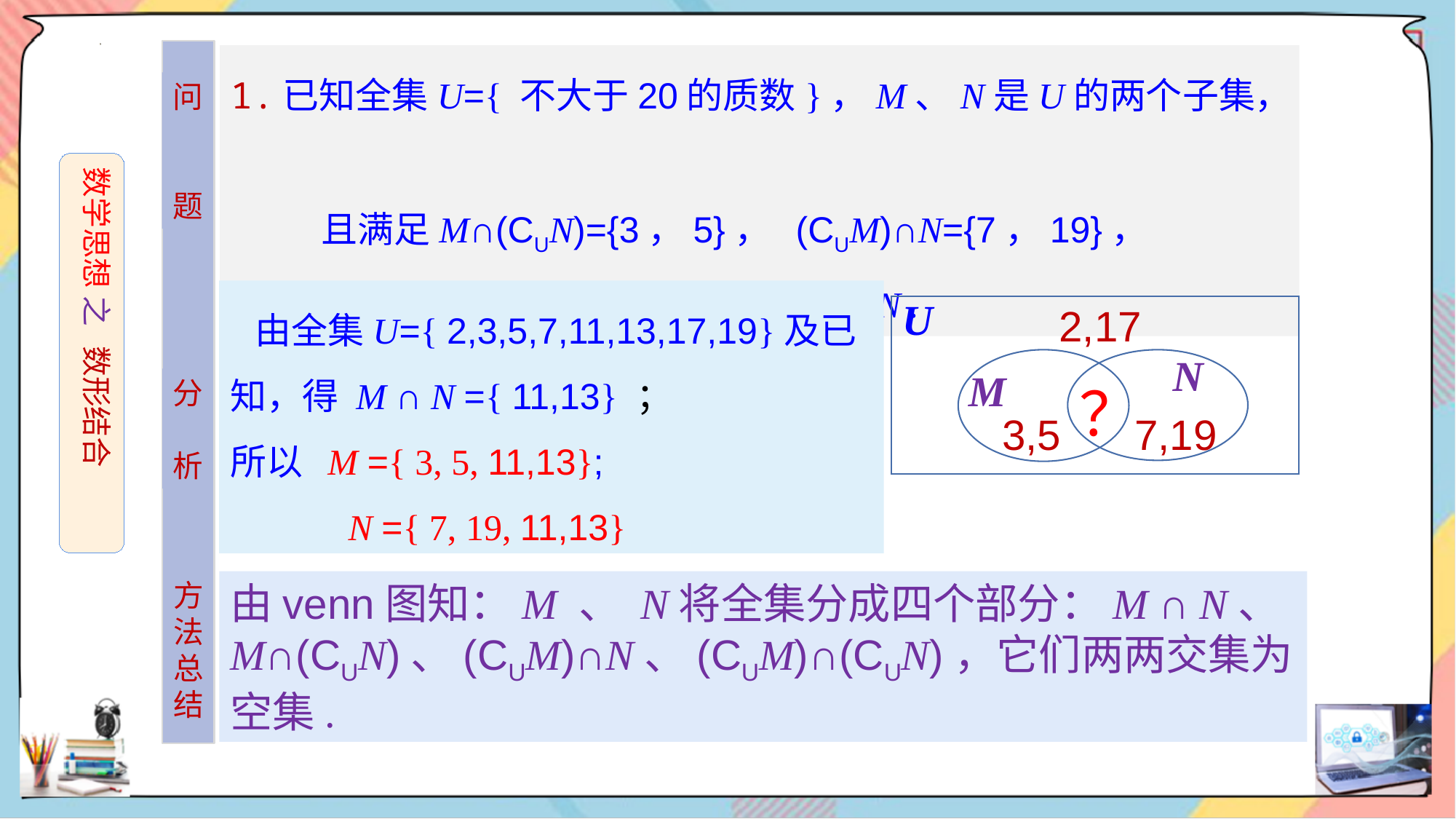

1.已知全集U={ 不大于20的质数}，M、N是U的两个子集，
          且满足M∩(СUN)={3，5}，  (СUM)∩N={7，19}，
          (СUM)∩(СUN)={2，17}， 求 M  ,  N .
问

题
数学思想 之   数形结合
2,17
  由全集U={ 2,3,5,7,11,13,17,19}及已知，得 M ∩ N ={ 11,13} ；
所以  M ={ 3, 5, 11,13};
             N ={ 7, 19, 11,13}
U

N
？

M
分

析
3,5
7,19
方法总结
由venn图知：M 、 N将全集分成四个部分：M ∩ N、 M∩(СUN)、(СUM)∩N、(СUM)∩(СUN)，它们两两交集为空集.